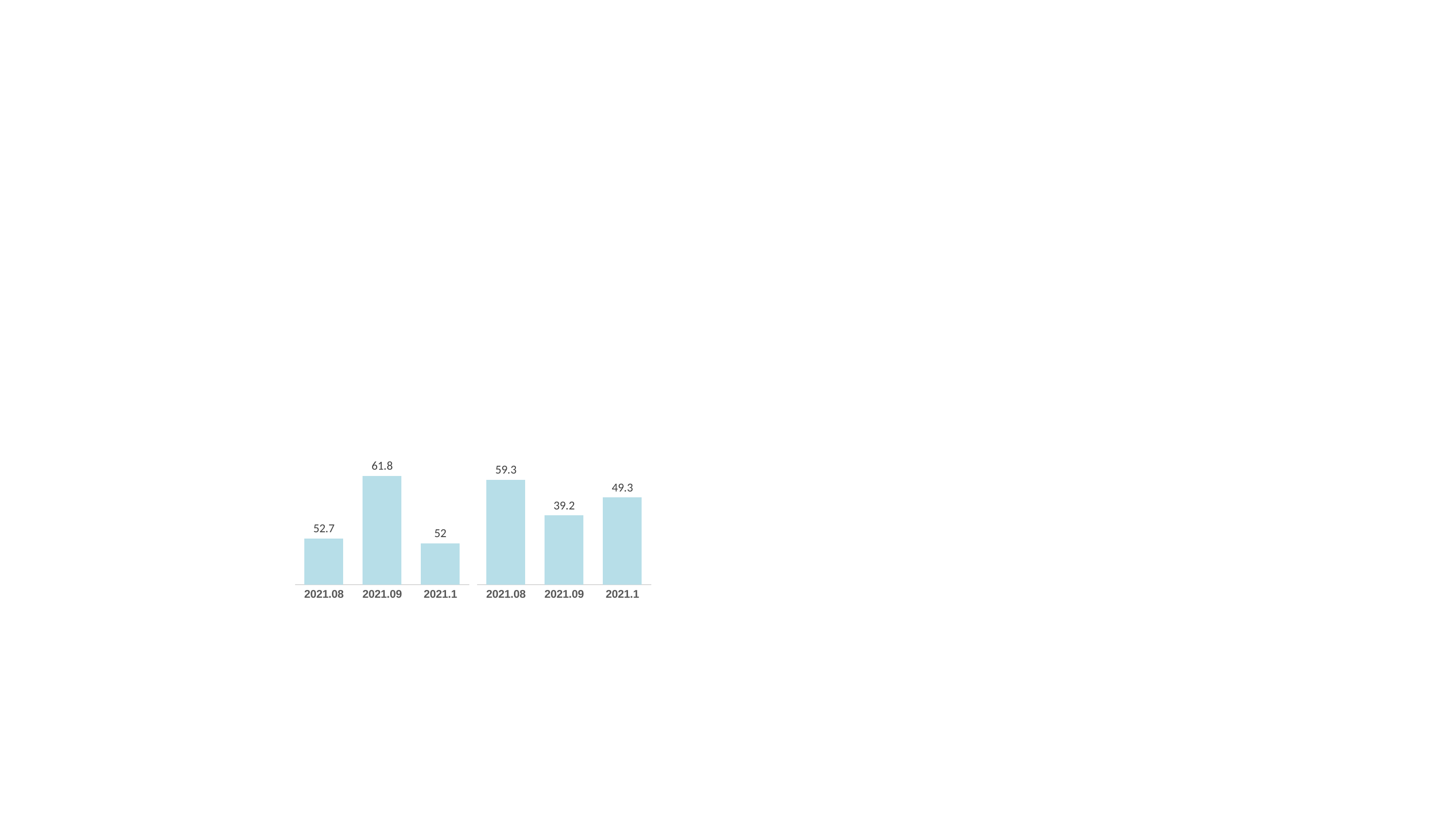

### Chart

| Category | 계열 1 |
|---|---|
| 2021.08 | 52.7 |
| 2021.09 | 61.8 |
| 2021.1 | 52.0 |

### Chart

| Category | 계열 1 |
|---|---|
| 2021.08 | 59.3 |
| 2021.09 | 39.2 |
| 2021.1 | 49.3 |